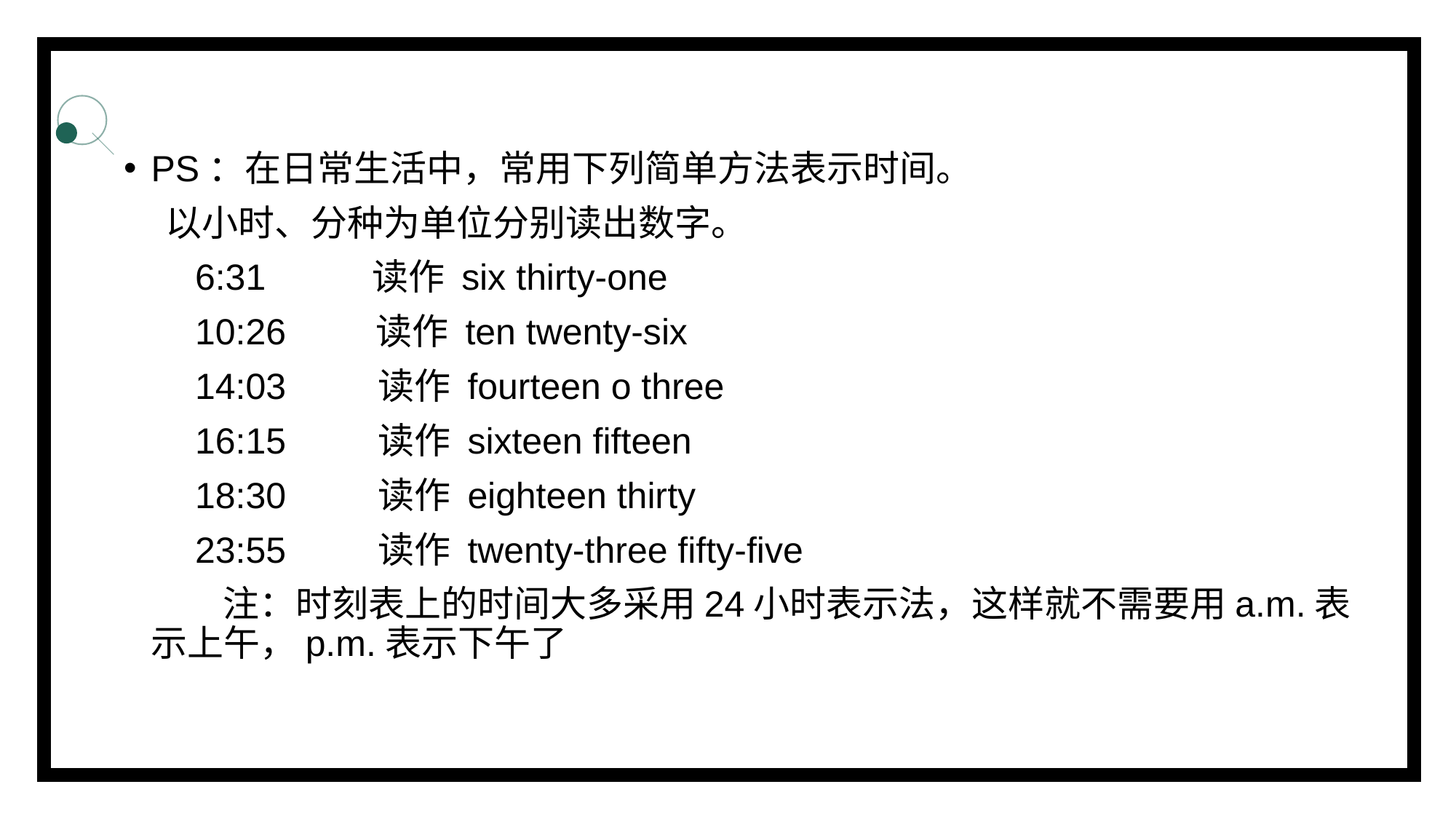

PS：在日常生活中，常用下列简单方法表示时间。
    以小时、分种为单位分别读出数字。
       6:31　　   读作 six thirty-one
       10:26　　 读作 ten twenty-six
       14:03 　　读作 fourteen o three
       16:15 　　读作 sixteen fifteen
       18:30 　　读作 eighteen thirty
       23:55 　　读作 twenty-three fifty-five
           注：时刻表上的时间大多采用24小时表示法，这样就不需要用a.m.表示上午，p.m.表示下午了